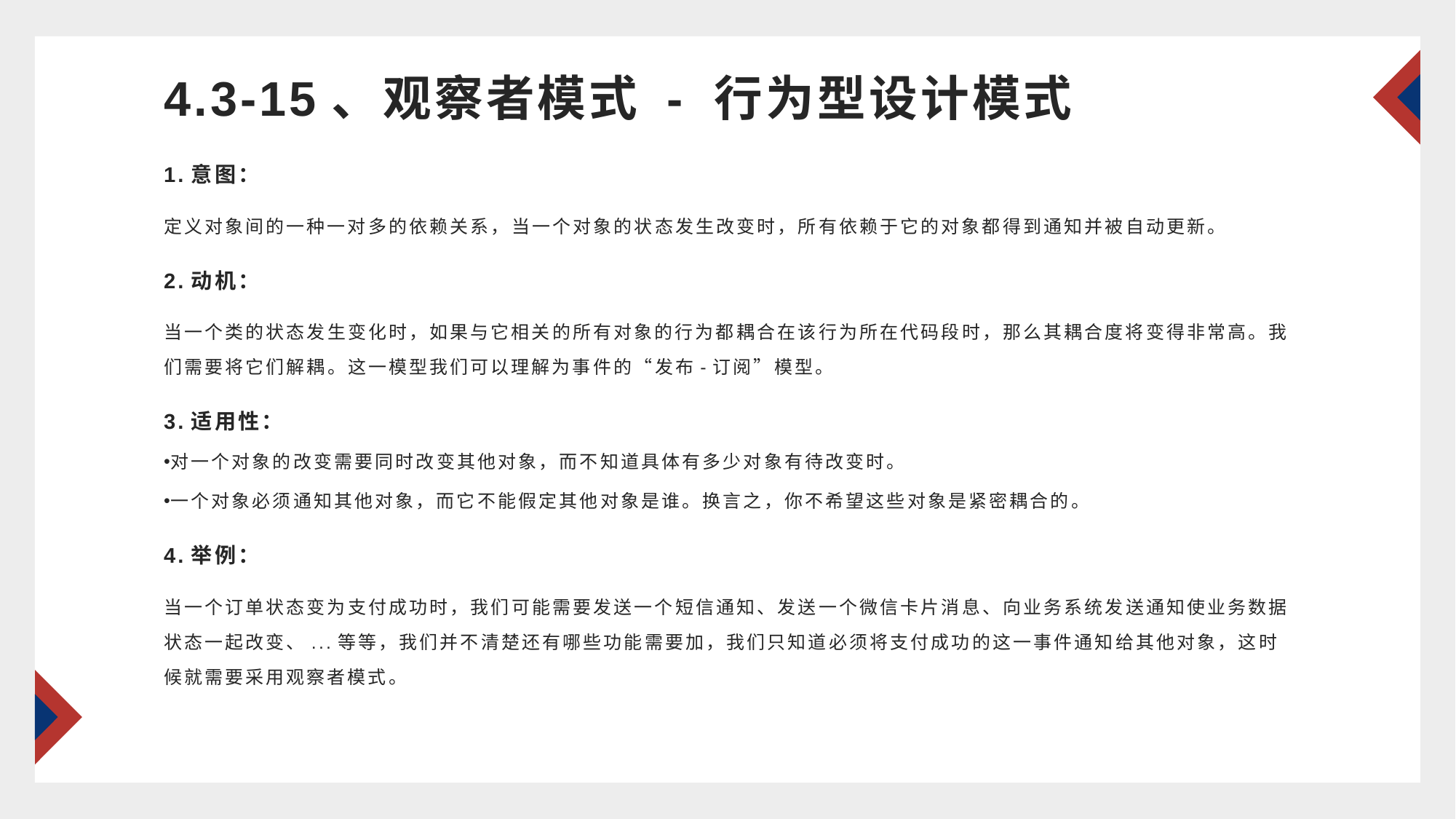

# 4.3-15、观察者模式 - 行为型设计模式
1.意图：
定义对象间的一种一对多的依赖关系，当一个对象的状态发生改变时，所有依赖于它的对象都得到通知并被自动更新。
2.动机：
当一个类的状态发生变化时，如果与它相关的所有对象的行为都耦合在该行为所在代码段时，那么其耦合度将变得非常高。我们需要将它们解耦。这一模型我们可以理解为事件的“发布-订阅”模型。
3.适用性：
对一个对象的改变需要同时改变其他对象，而不知道具体有多少对象有待改变时。
一个对象必须通知其他对象，而它不能假定其他对象是谁。换言之，你不希望这些对象是紧密耦合的。
4.举例：
当一个订单状态变为支付成功时，我们可能需要发送一个短信通知、发送一个微信卡片消息、向业务系统发送通知使业务数据状态一起改变、...等等，我们并不清楚还有哪些功能需要加，我们只知道必须将支付成功的这一事件通知给其他对象，这时候就需要采用观察者模式。